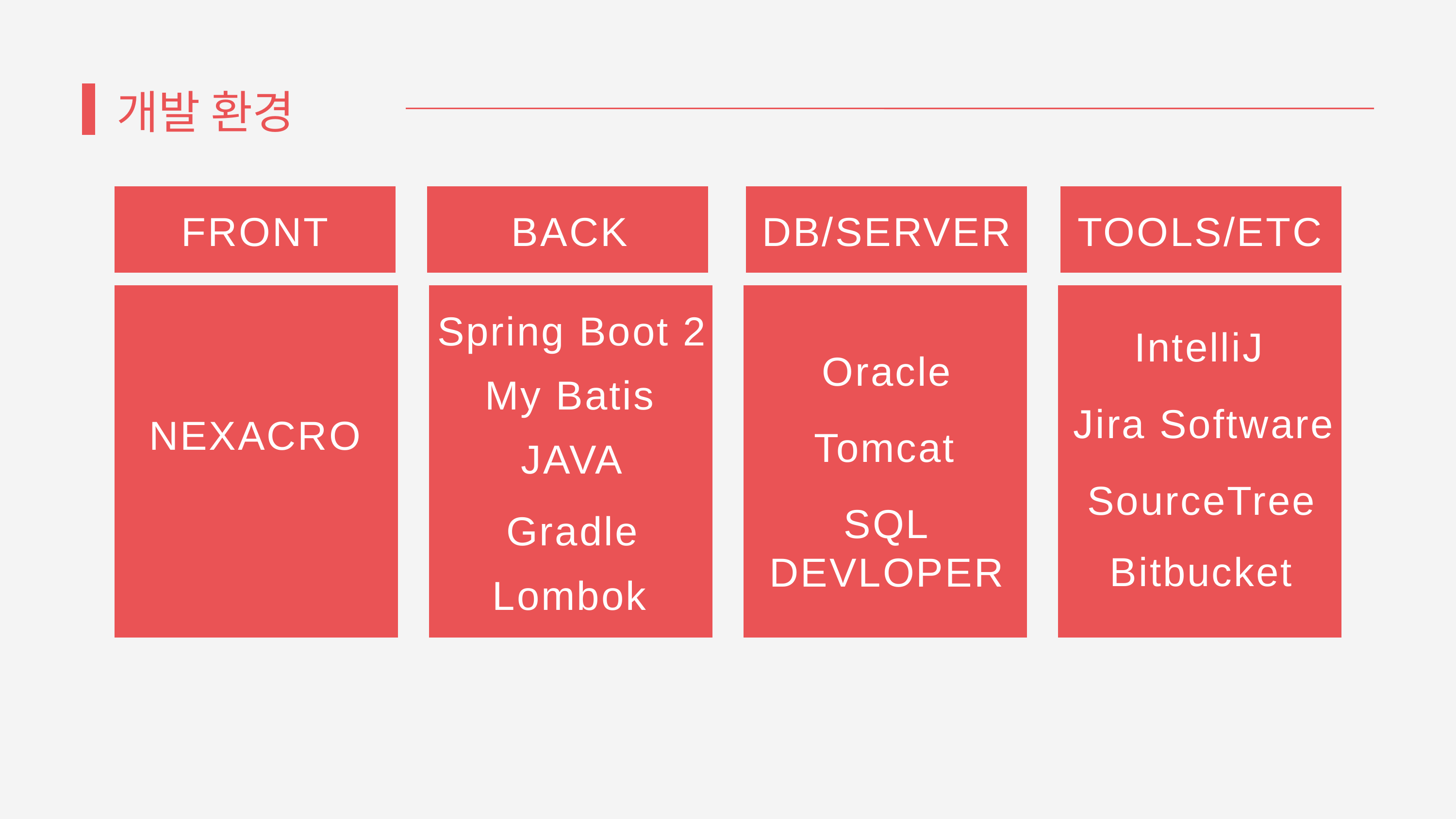

개발 환경

FRONT
BACK
DB/SERVER
TOOLS/ETC

Spring Boot 2
IntelliJ
Oracle
My Batis
Jira Software
NEXACRO
Tomcat
JAVA
SourceTree
SQL DEVLOPER
Gradle
Bitbucket
Lombok